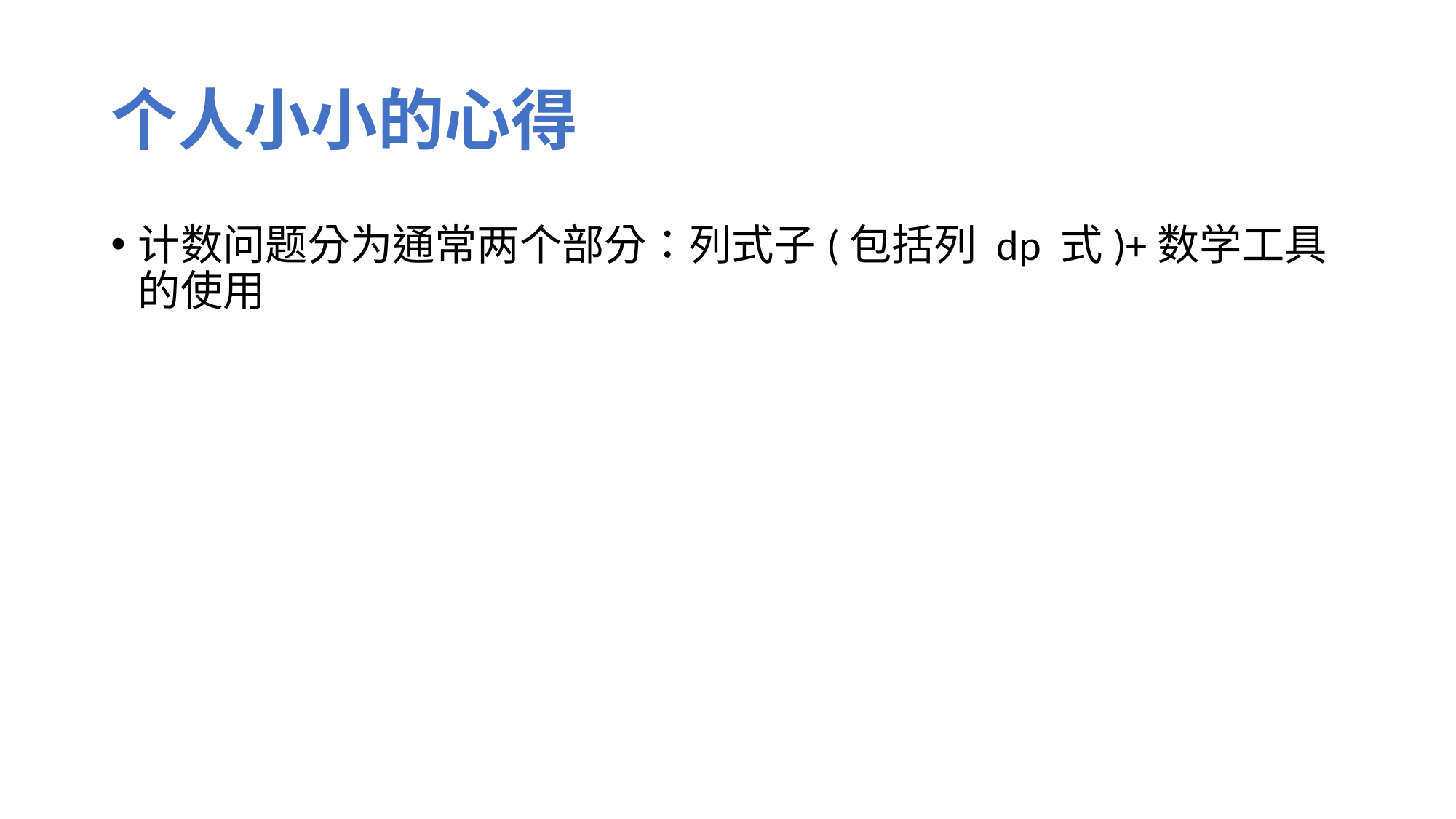

# 个人小小的心得
计数问题分为通常两个部分：列式子(包括列 dp 式)+数学工具的使用